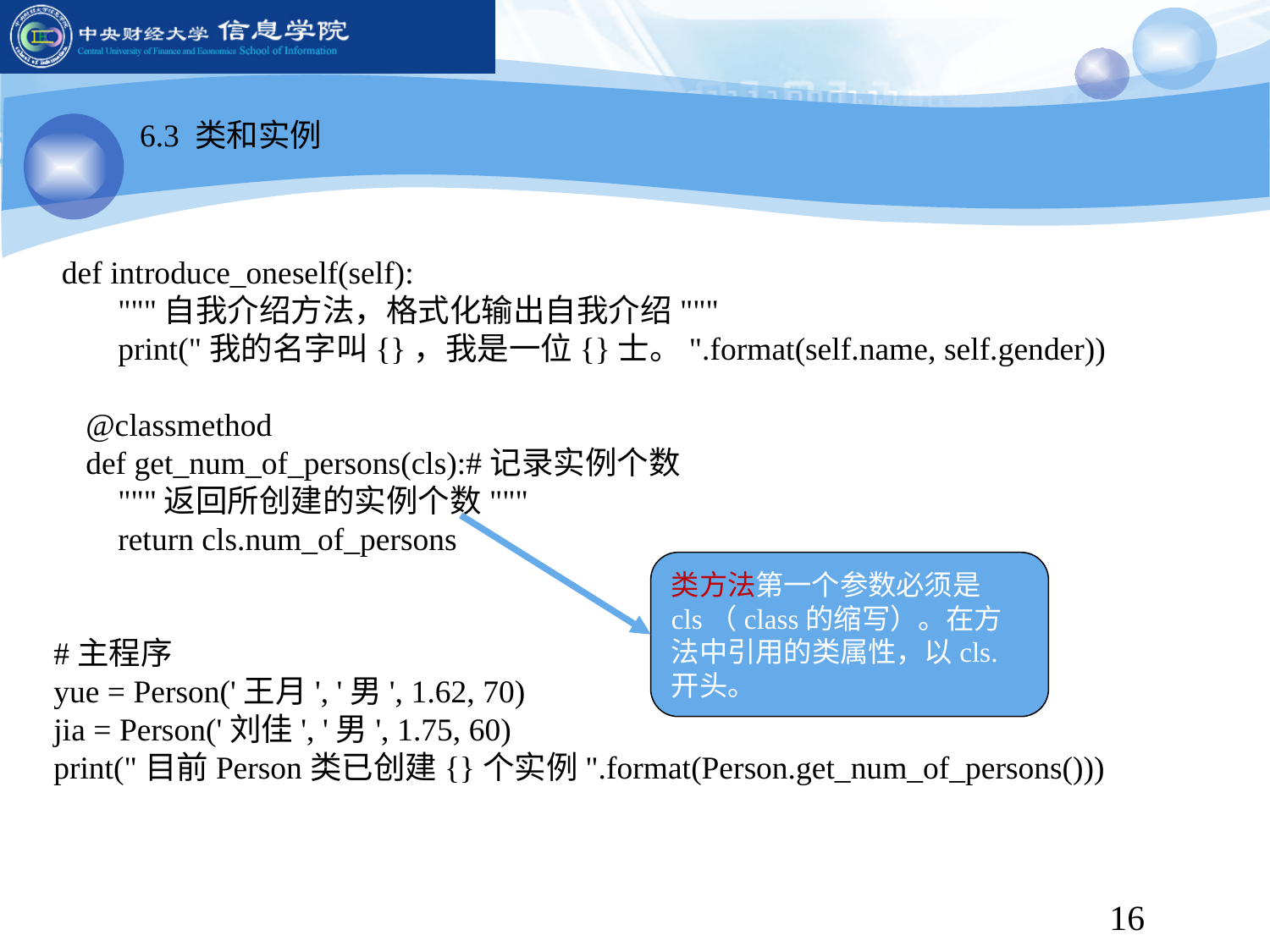

6.3 类和实例
 def introduce_oneself(self):
        """自我介绍方法，格式化输出自我介绍"""
        print("我的名字叫{}，我是一位{}士。".format(self.name, self.gender))

    @classmethod
    def get_num_of_persons(cls):#记录实例个数
        """返回所创建的实例个数"""
        return cls.num_of_persons

#主程序
yue = Person('王月', '男', 1.62, 70)
jia = Person('刘佳', '男', 1.75, 60)
print("目前Person类已创建{}个实例".format(Person.get_num_of_persons()))
类方法第一个参数必须是cls（class的缩写）。在方法中引用的类属性，以cls.开头。